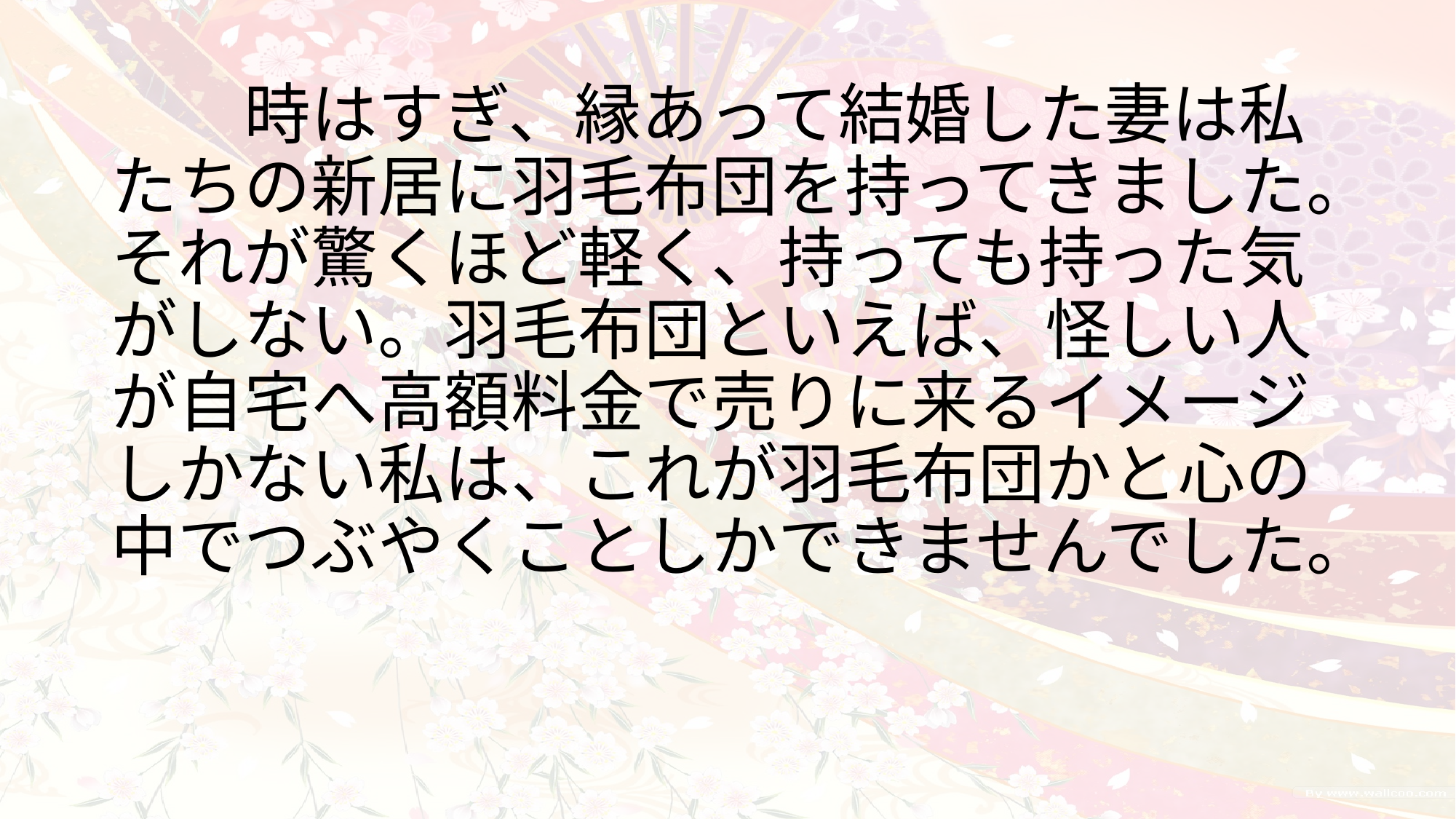

時はすぎ、縁あって結婚した妻は私たちの新居に羽毛布団を持ってきました。それが驚くほど軽く、持っても持った気がしない。羽毛布団といえば、怪しい人が自宅へ高額料金で売りに来るイメージしかない私は、これが羽毛布団かと心の中でつぶやくことしかできませんでした。